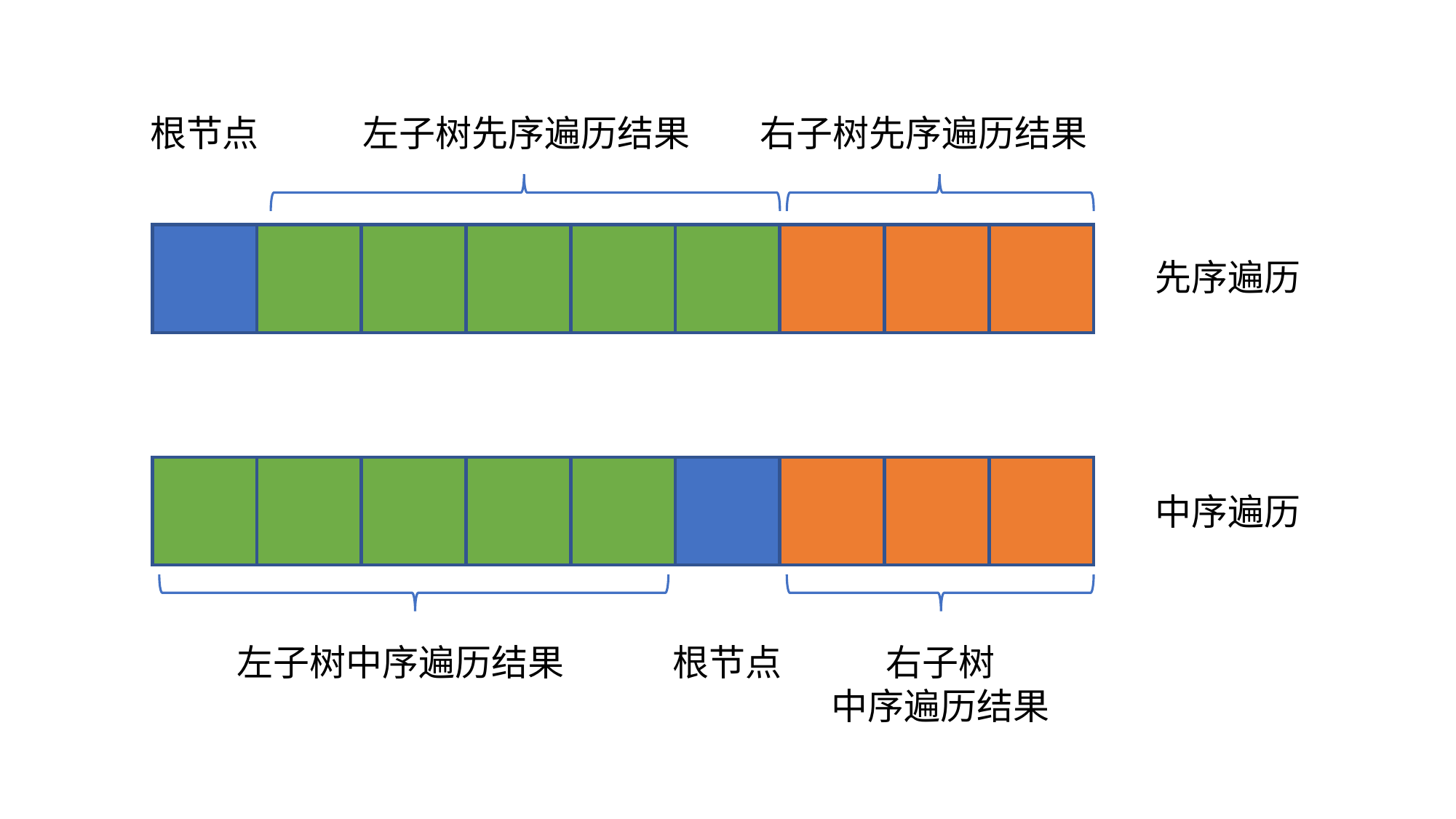

左子树先序遍历结果
右子树先序遍历结果
根节点

先序遍历

中序遍历
右子树
中序遍历结果
根节点
左子树中序遍历结果